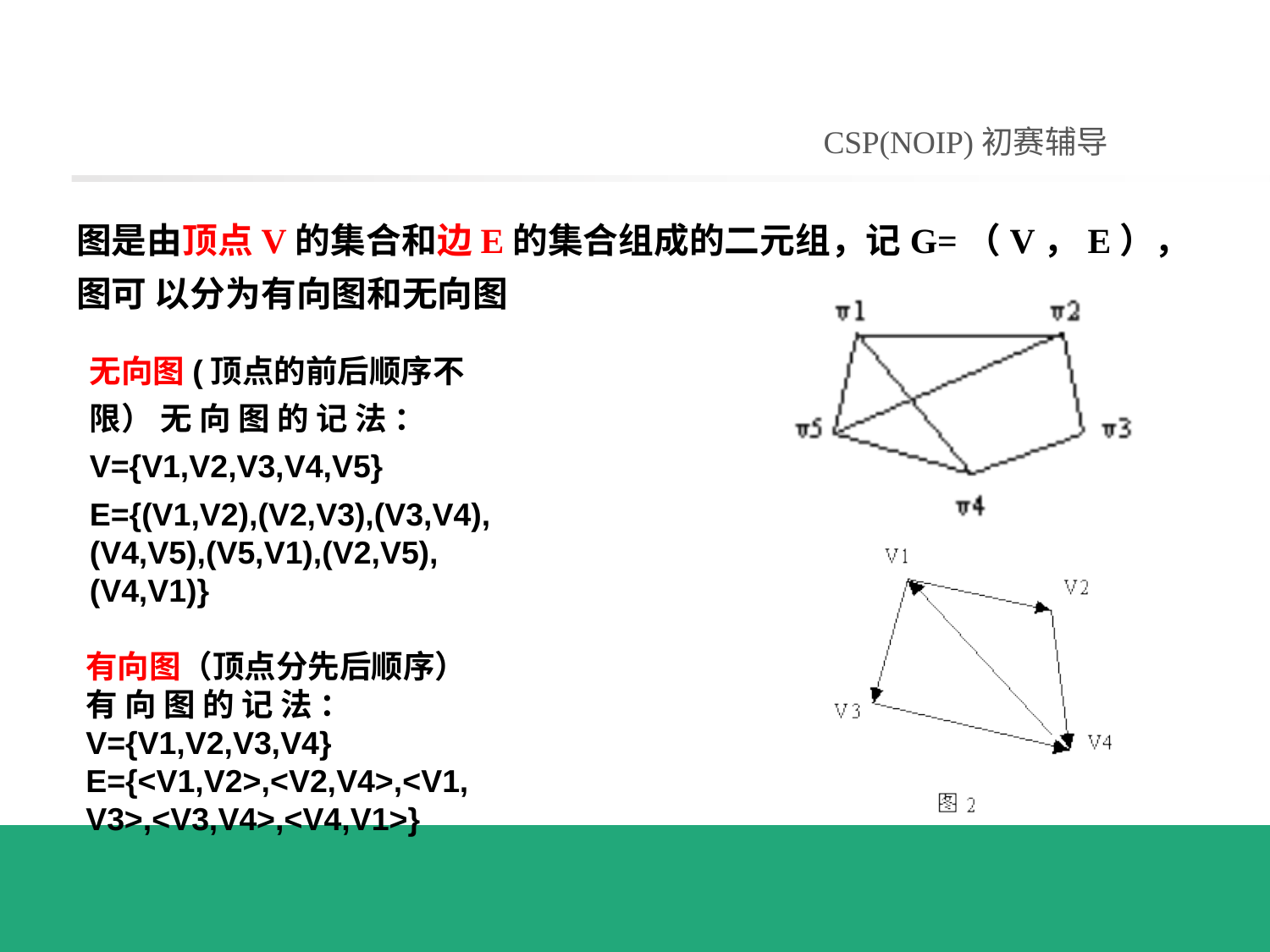

# CSP(NOIP)初赛辅导

图是由顶点V的集合和边E的集合组成的二元组，记G=（V，E），图可 以分为有向图和无向图

无向图(顶点的前后顺序不限） 无 向 图 的 记 法 ：  V={V1,V2,V3,V4,V5}
E={(V1,V2),(V2,V3),(V3,V4),(V4,V5),(V5,V1),(V2,V5),(V4,V1)}

有向图（顶点分先后顺序） 有 向 图 的 记 法 ：  V={V1,V2,V3,V4}
E={<V1,V2>,<V2,V4>,<V1,V3>,<V3,V4>,<V4,V1>}